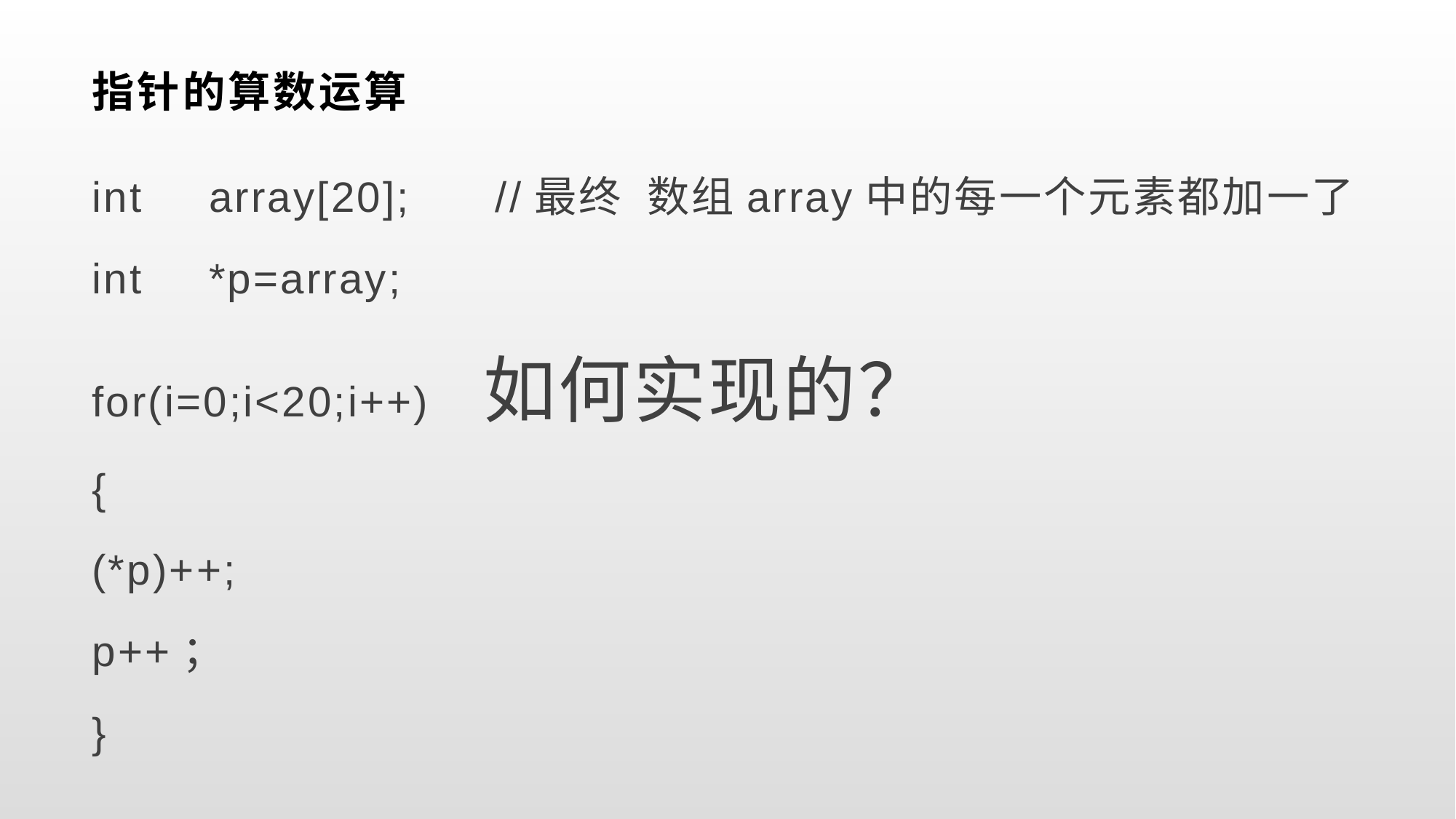

# 指针的算数运算
int　array[20];      //最终  数组array中的每一个元素都加一了
int　*p=array;
for(i=0;i<20;i++)   如何实现的？
{
(*p)++;
p++；
}